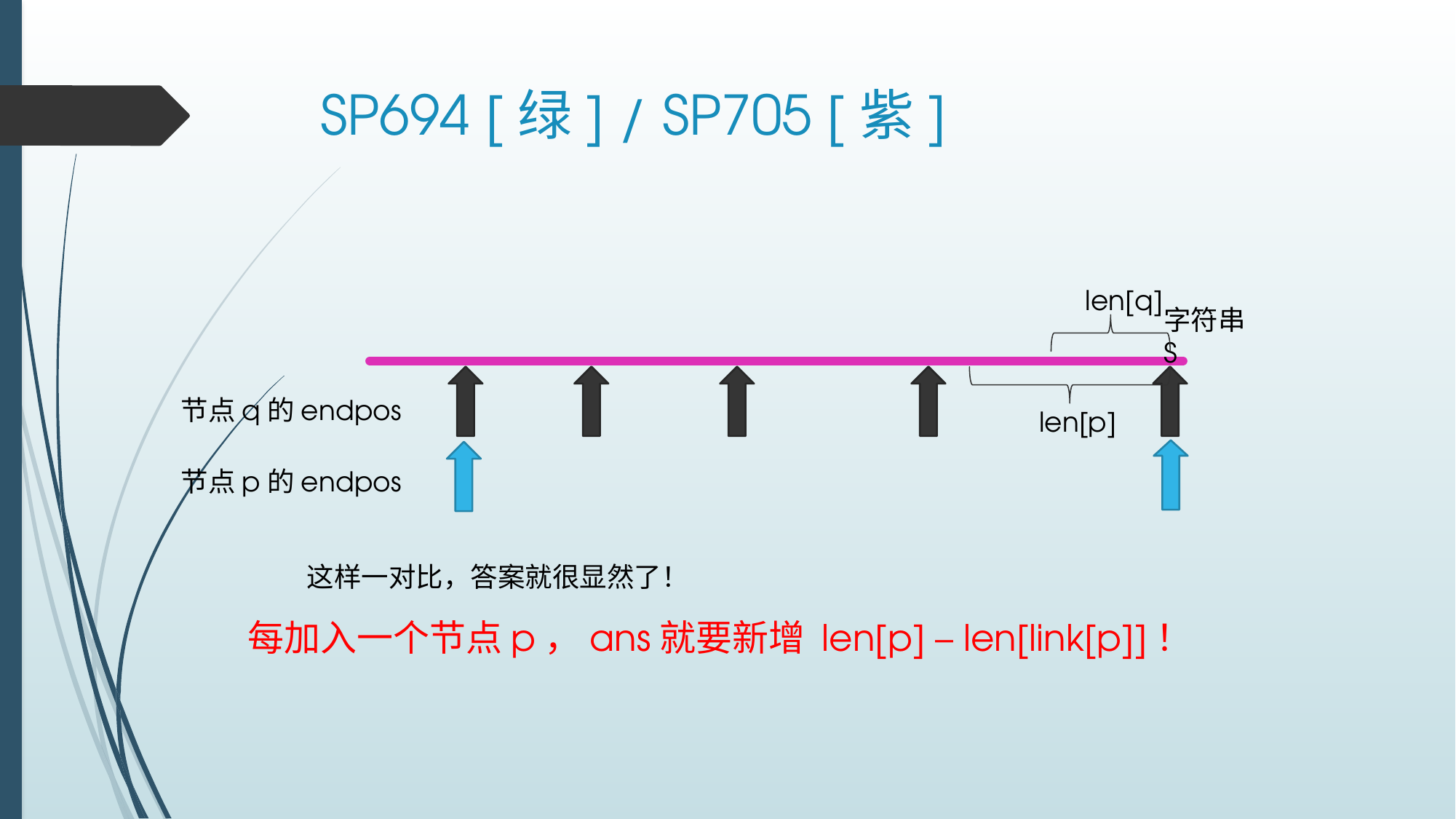

# SP694 [绿] / SP705 [紫]

len[q]

字符串 S

节点q的endpos
len[p]

节点p的endpos
这样一对比，答案就很显然了！
每加入一个节点p，ans就要新增 len[p] – len[link[p]]！